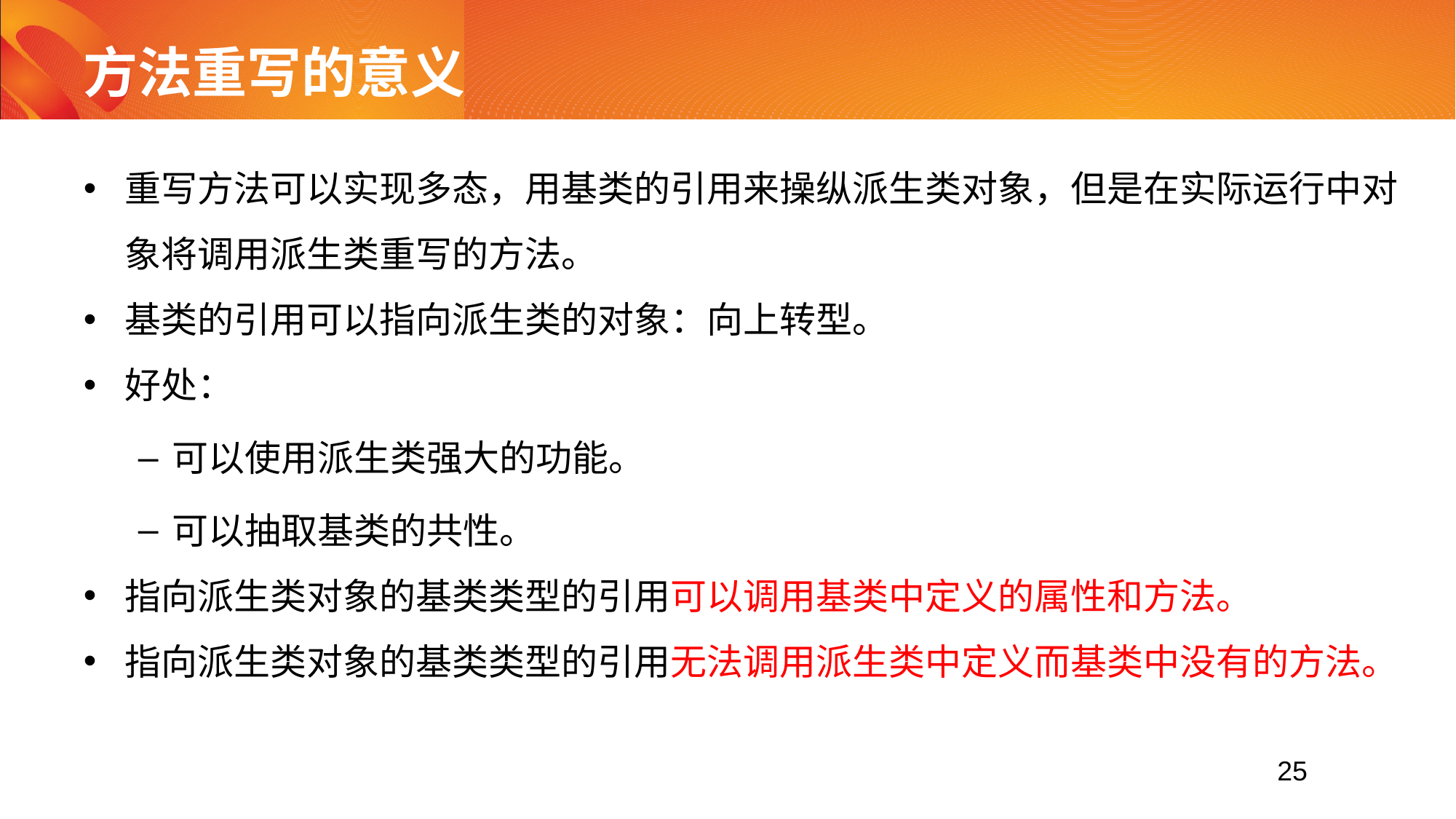

# 方法重写的意义
重写方法可以实现多态，用基类的引用来操纵派生类对象，但是在实际运行中对象将调用派生类重写的方法。
基类的引用可以指向派生类的对象：向上转型。
好处：
可以使用派生类强大的功能。
可以抽取基类的共性。
指向派生类对象的基类类型的引用可以调用基类中定义的属性和方法。
指向派生类对象的基类类型的引用无法调用派生类中定义而基类中没有的方法。